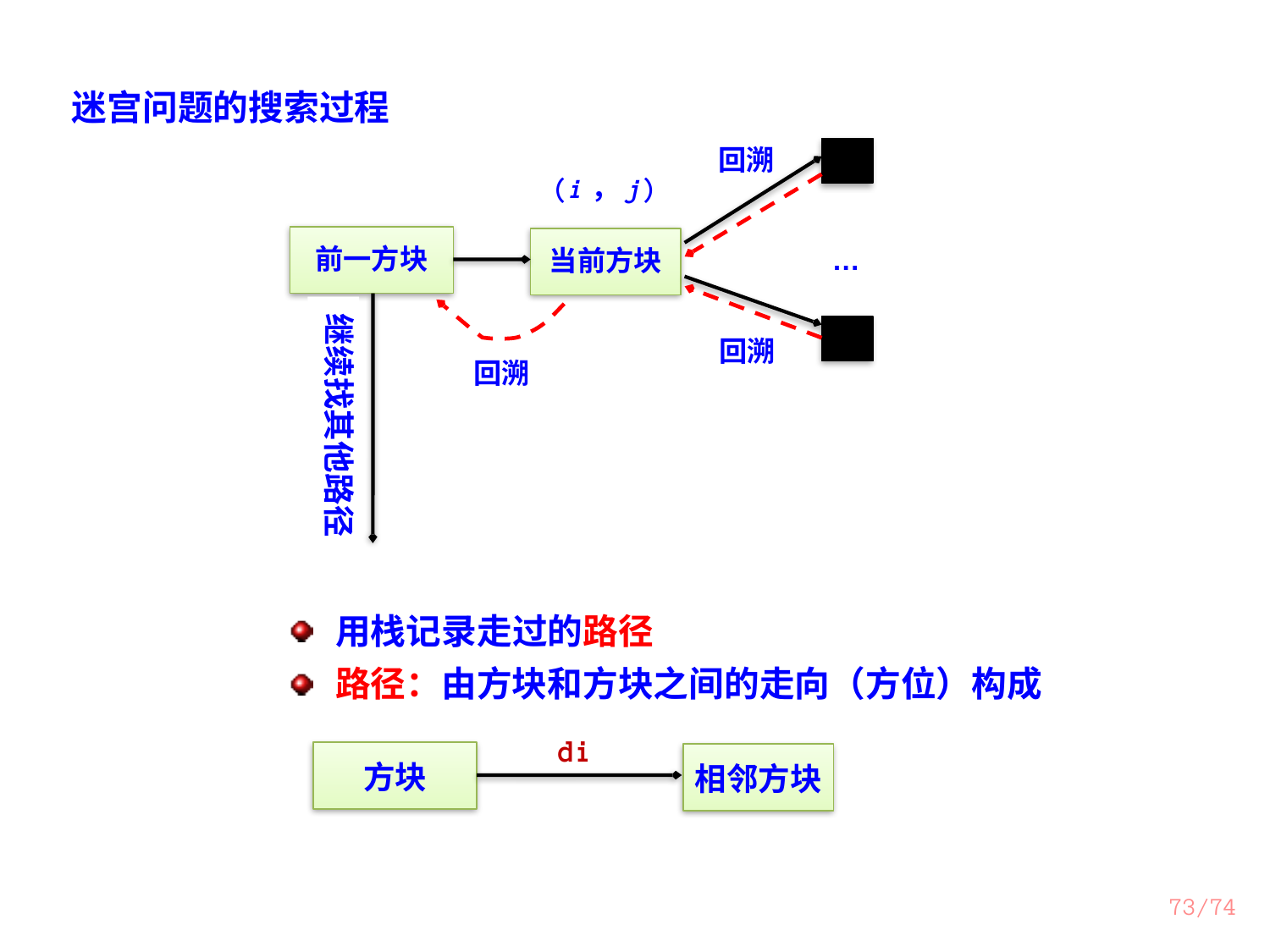

迷宫问题的搜索过程

回溯

(i，j)

前一方块
当前方块
…

继续找其他路径

回溯
回溯
用栈记录走过的路径
路径：由方块和方块之间的走向（方位）构成
di
方块
相邻方块

73/74